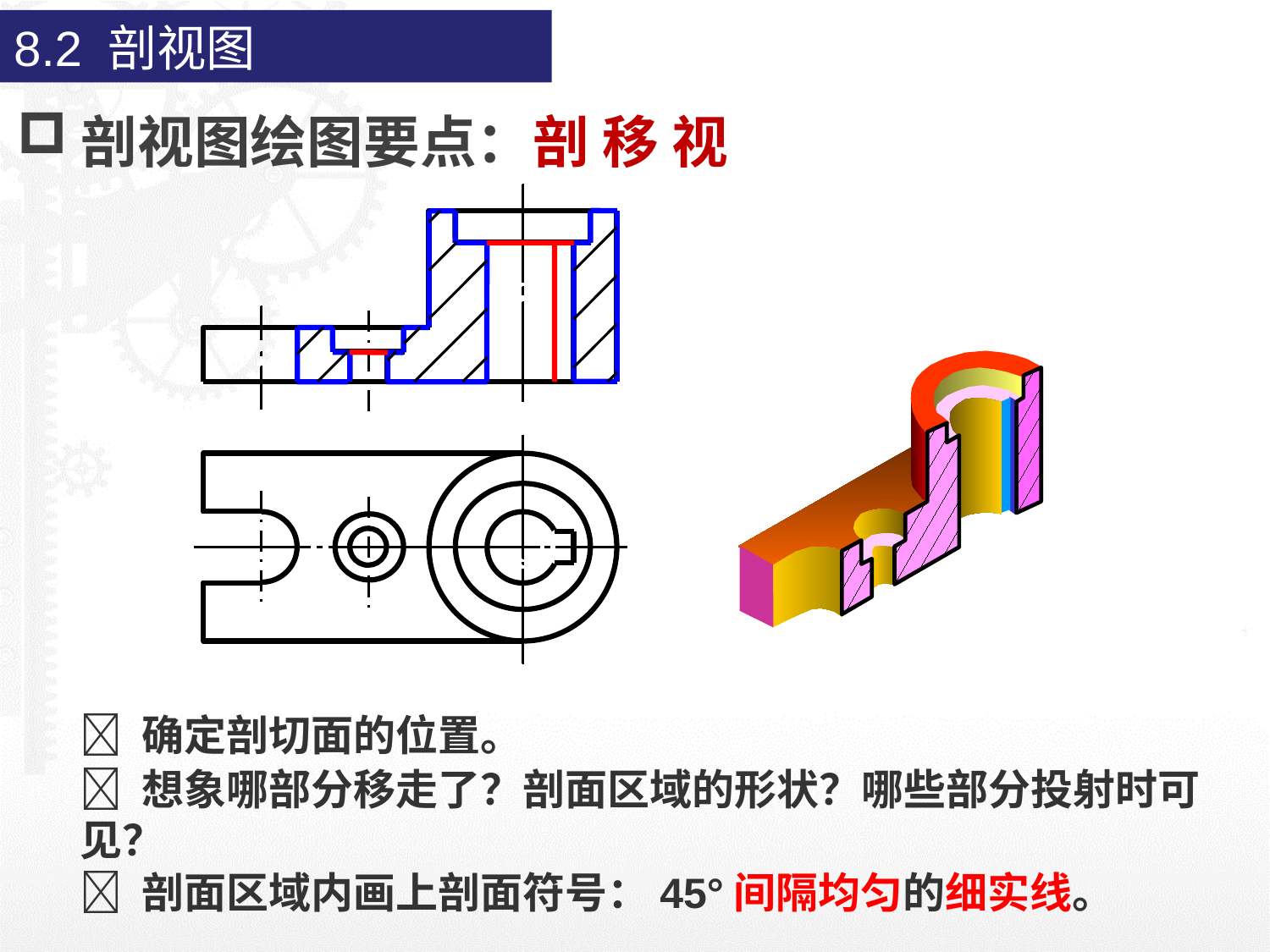

8.2 剖视图
剖视图绘图要点：剖 移 视

• 确定剖切面的位置。
• 想象哪部分移走了？剖面区域的形状？哪些部分投射时可见？
• 剖面区域内画上剖面符号：45°间隔均匀的细实线。